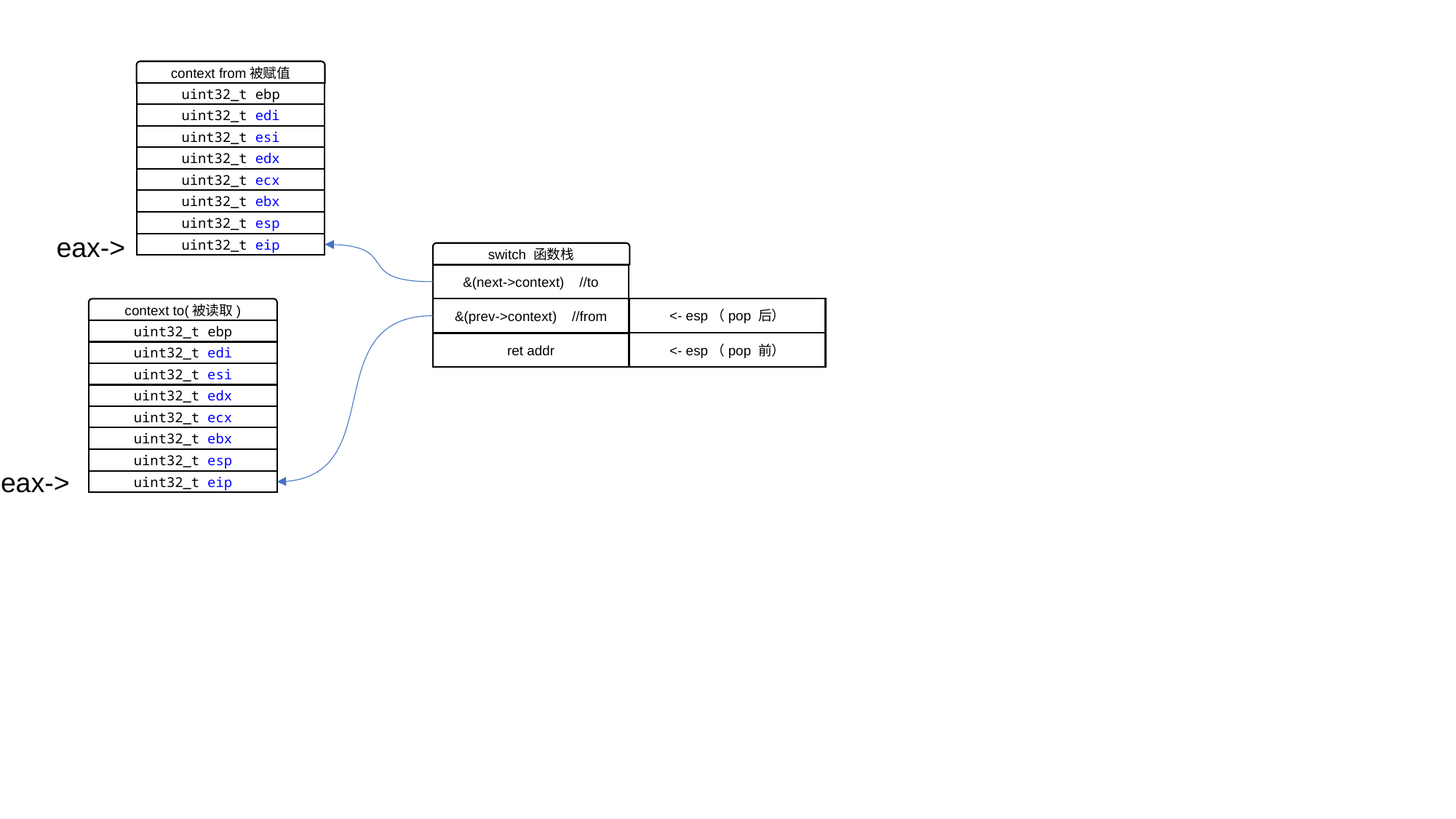

context from被赋值
uint32_t ebp
uint32_t edi
uint32_t esi
uint32_t edx
uint32_t ecx
uint32_t ebx
uint32_t esp
uint32_t eip
eax->
switch 函数栈
&(next->context)    //to
&(prev->context)    //from
ret addr
<- esp（pop 后）
<- esp（pop 前）
context to(被读取)
uint32_t ebp
uint32_t edi
uint32_t esi
uint32_t edx
uint32_t ecx
uint32_t ebx
uint32_t esp
uint32_t eip
eax->